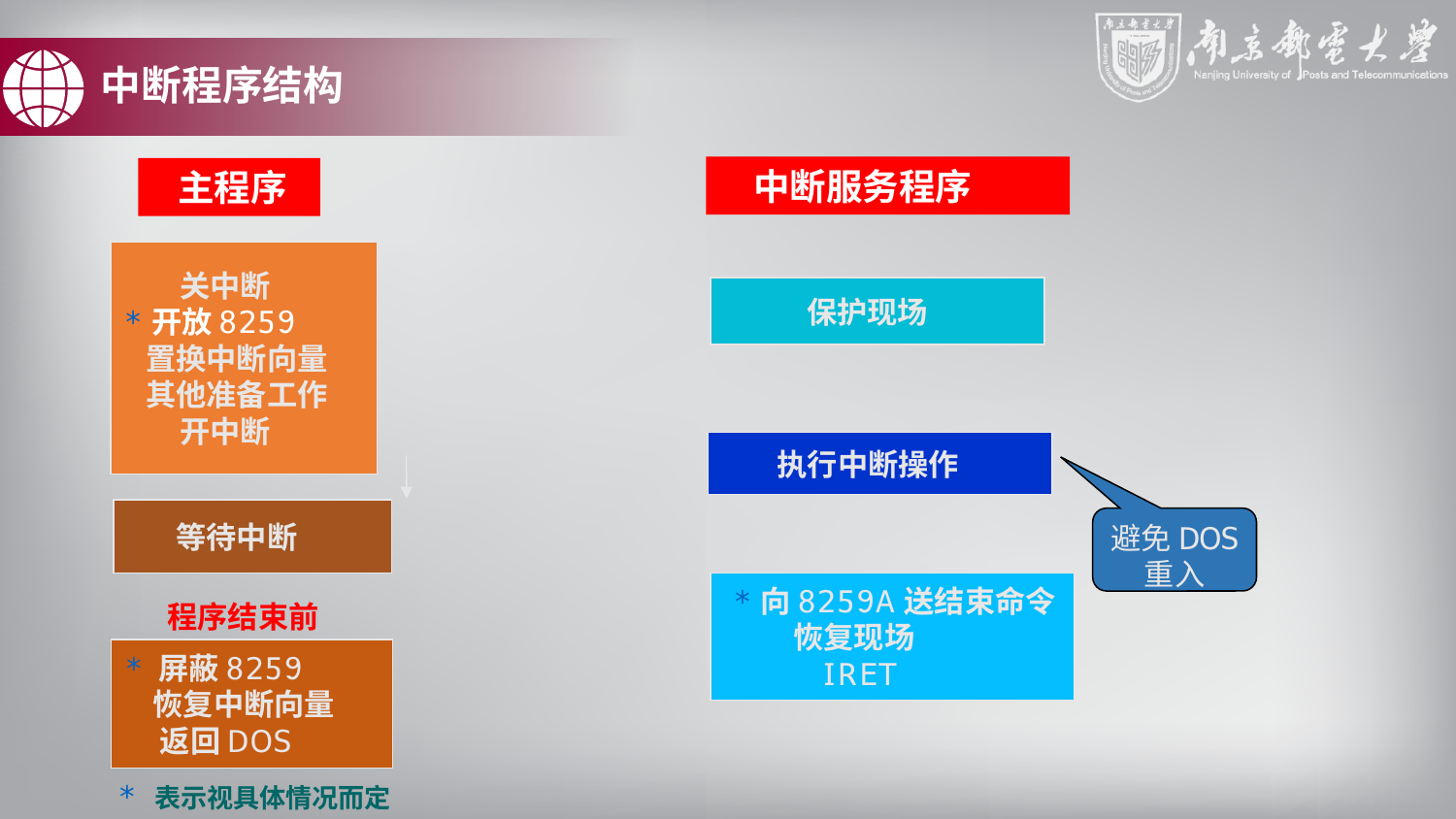

中断程序结构
   中断服务程序
  主程序
       关中断
*开放8259
  置换中断向量
  其他准备工作
       开中断
           保护现场
       执行中断操作

      等待中断
避免DOS 重入
 *向8259A送结束命令
         恢复现场
           IRET
程序结束前
* 屏蔽8259
   恢复中断向量
    返回DOS
* 表示视具体情况而定